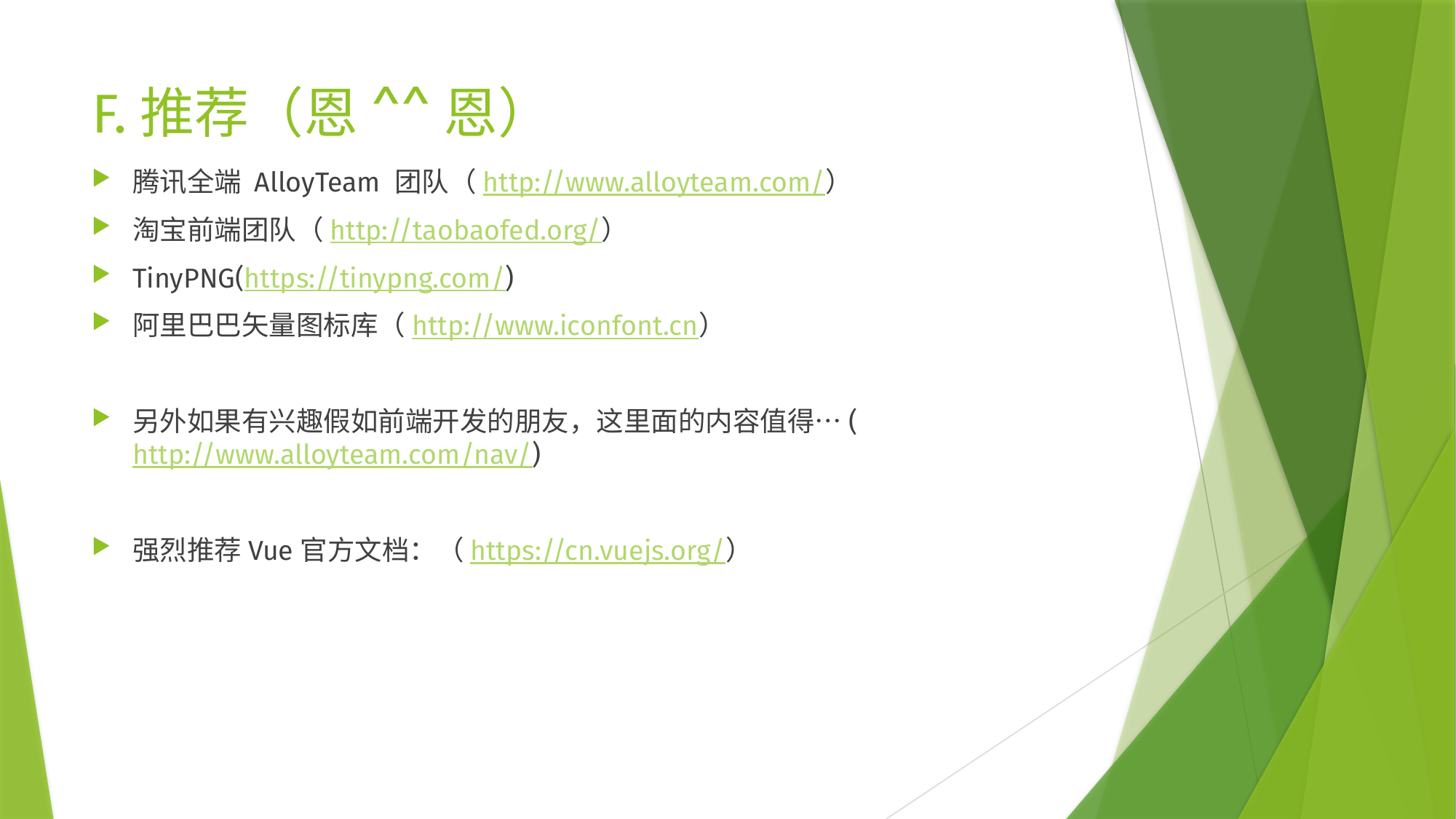

# F.推荐（恩^^恩）
腾讯全端 AlloyTeam 团队（http://www.alloyteam.com/）
淘宝前端团队（http://taobaofed.org/）
TinyPNG(https://tinypng.com/)
阿里巴巴矢量图标库（http://www.iconfont.cn）

另外如果有兴趣假如前端开发的朋友，这里面的内容值得…(http://www.alloyteam.com/nav/)

强烈推荐Vue官方文档：（https://cn.vuejs.org/）